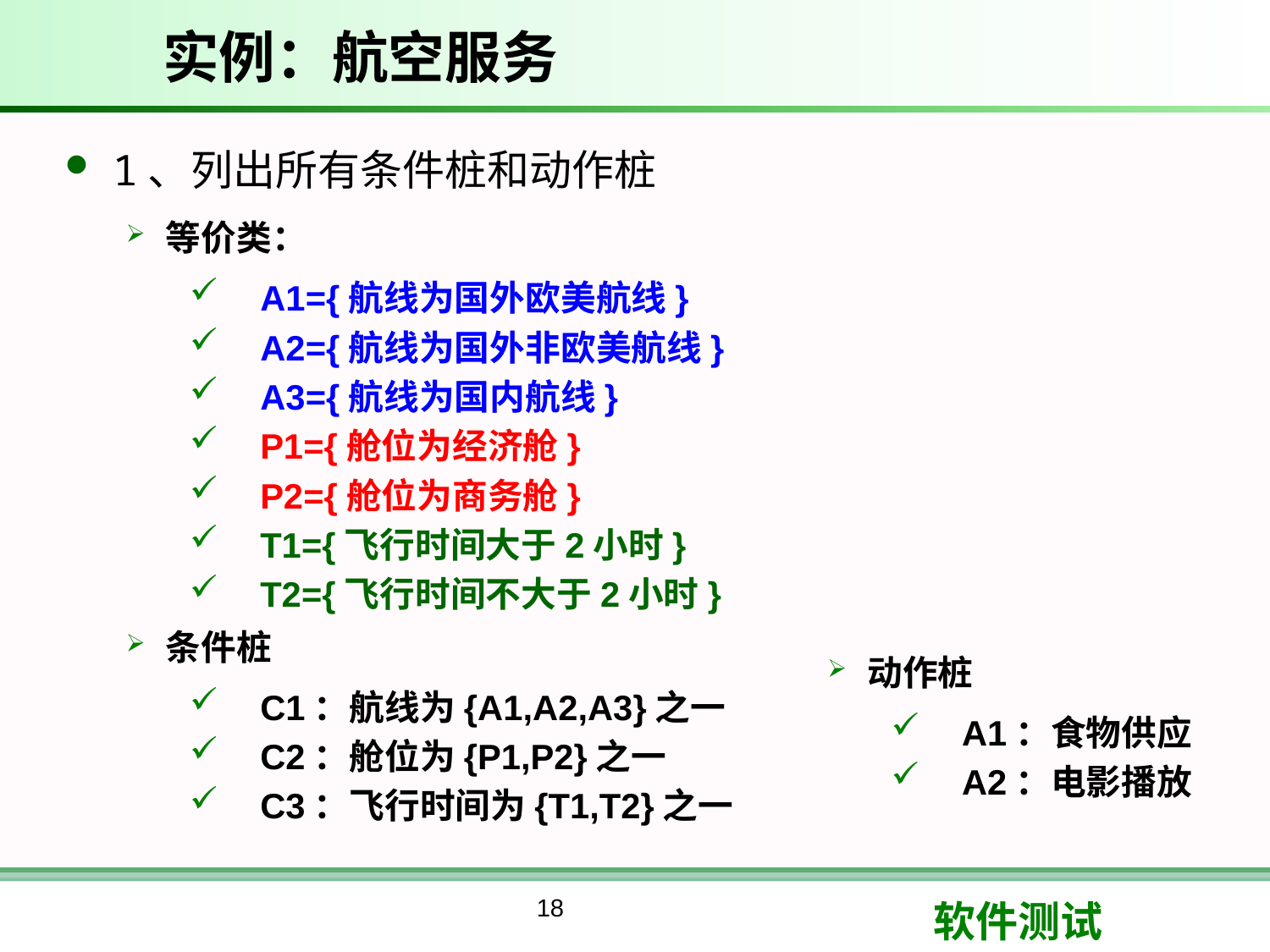

# 实例：航空服务
1、列出所有条件桩和动作桩
等价类：
    A1={航线为国外欧美航线}
    A2={航线为国外非欧美航线}
    A3={航线为国内航线}
    P1={舱位为经济舱}
    P2={舱位为商务舱}
    T1={飞行时间大于2小时}
    T2={飞行时间不大于2小时}
条件桩
    C1：航线为{A1,A2,A3}之一
    C2：舱位为{P1,P2}之一
    C3：飞行时间为{T1,T2}之一
动作桩
    A1：食物供应
    A2：电影播放
18